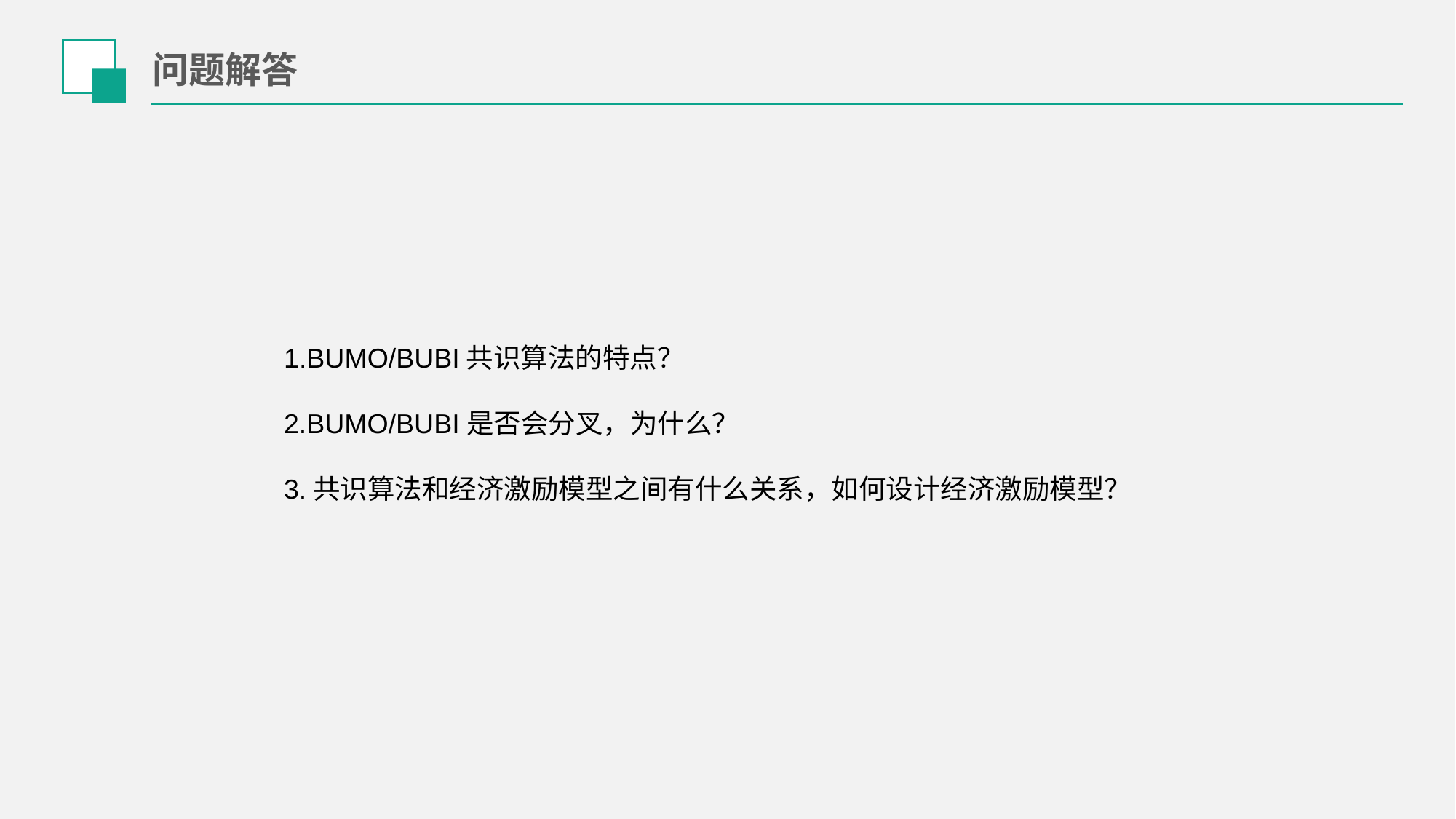

# 问题解答
BUMO/BUBI共识算法的特点？

2.BUMO/BUBI是否会分叉，为什么？

3.共识算法和经济激励模型之间有什么关系，如何设计经济激励模型？